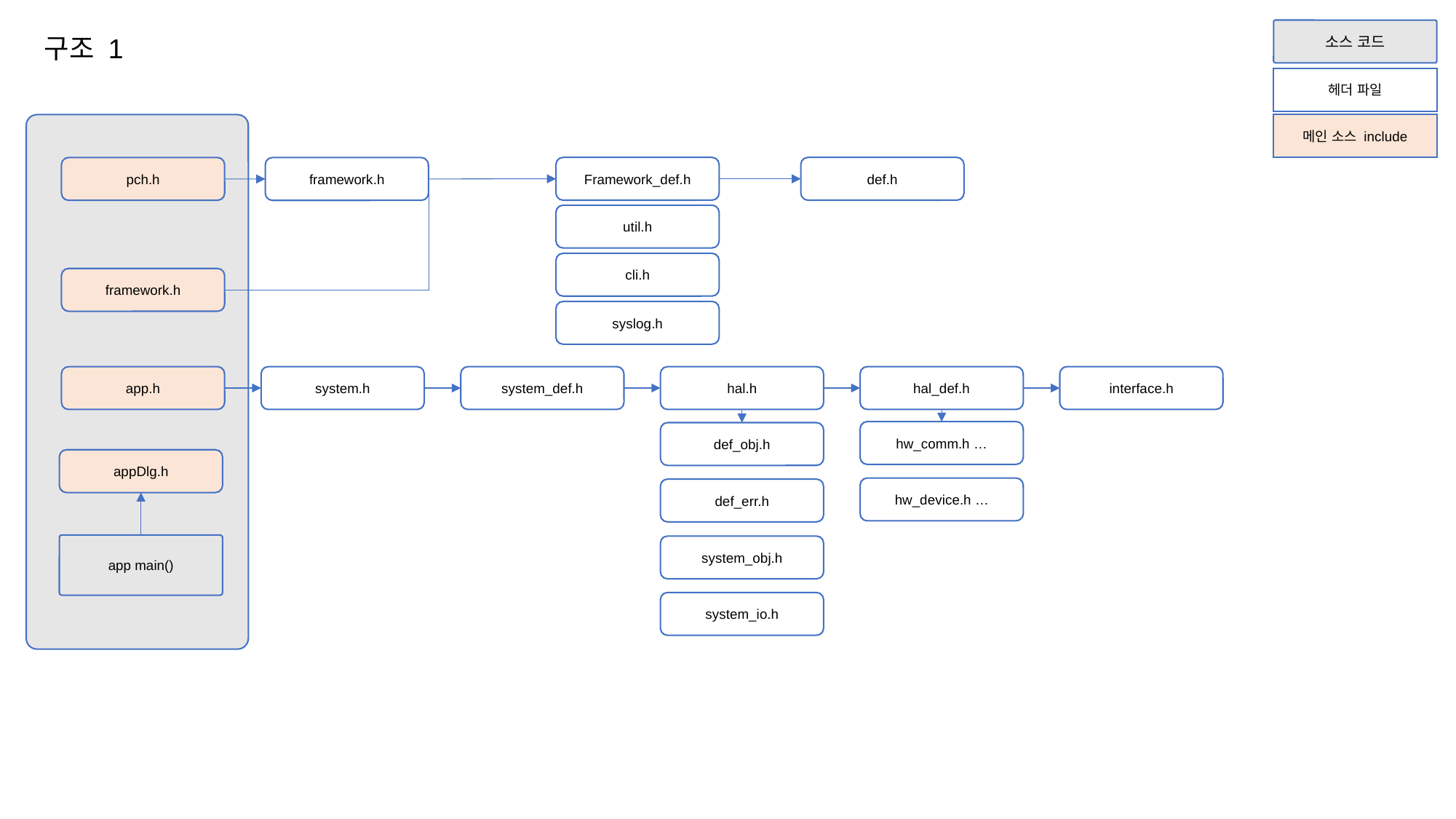

소스 코드
구조 1
헤더 파일

메인 소스 include
Framework_def.h
def.h
pch.h
framework.h
util.h
cli.h
framework.h
syslog.h
app.h
system.h
system_def.h
hal.h
hal_def.h
interface.h
hw_comm.h …
def_obj.h
appDlg.h
hw_device.h …
def_err.h
app main()
system_obj.h
system_io.h